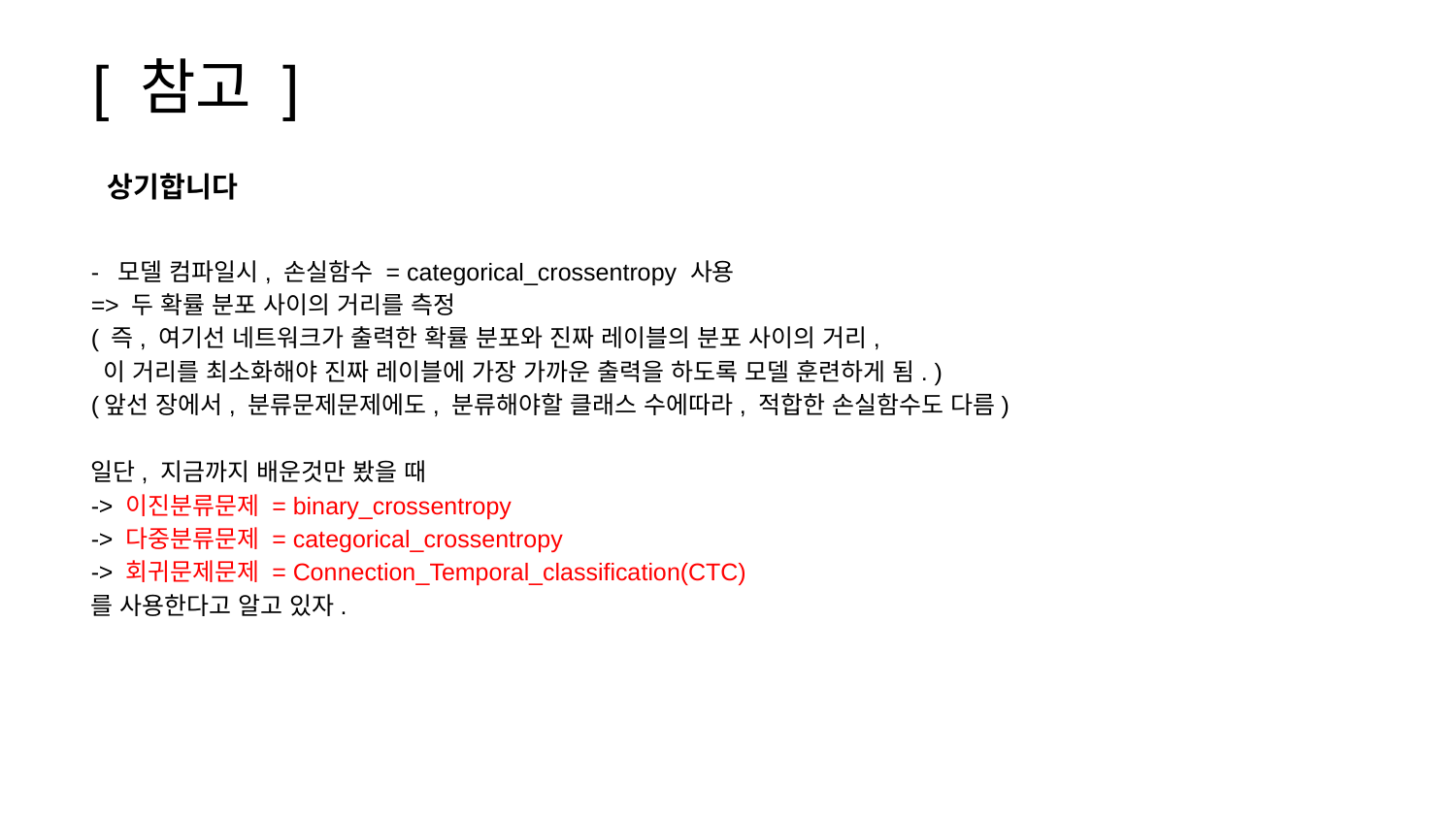

# [ 참고 ]
상기합니다
-  모델 컴파일시, 손실함수 = categorical_crossentropy 사용
=> 두 확률 분포 사이의 거리를 측정
( 즉, 여기선 네트워크가 출력한 확률 분포와 진짜 레이블의 분포 사이의 거리,
 이 거리를 최소화해야 진짜 레이블에 가장 가까운 출력을 하도록 모델 훈련하게 됨. )
(앞선 장에서, 분류문제문제에도, 분류해야할 클래스 수에따라, 적합한 손실함수도 다름)

일단, 지금까지 배운것만 봤을 때
-> 이진분류문제 = binary_crossentropy
-> 다중분류문제 = categorical_crossentropy
-> 회귀문제문제 = Connection_Temporal_classification(CTC)
를 사용한다고 알고 있자.